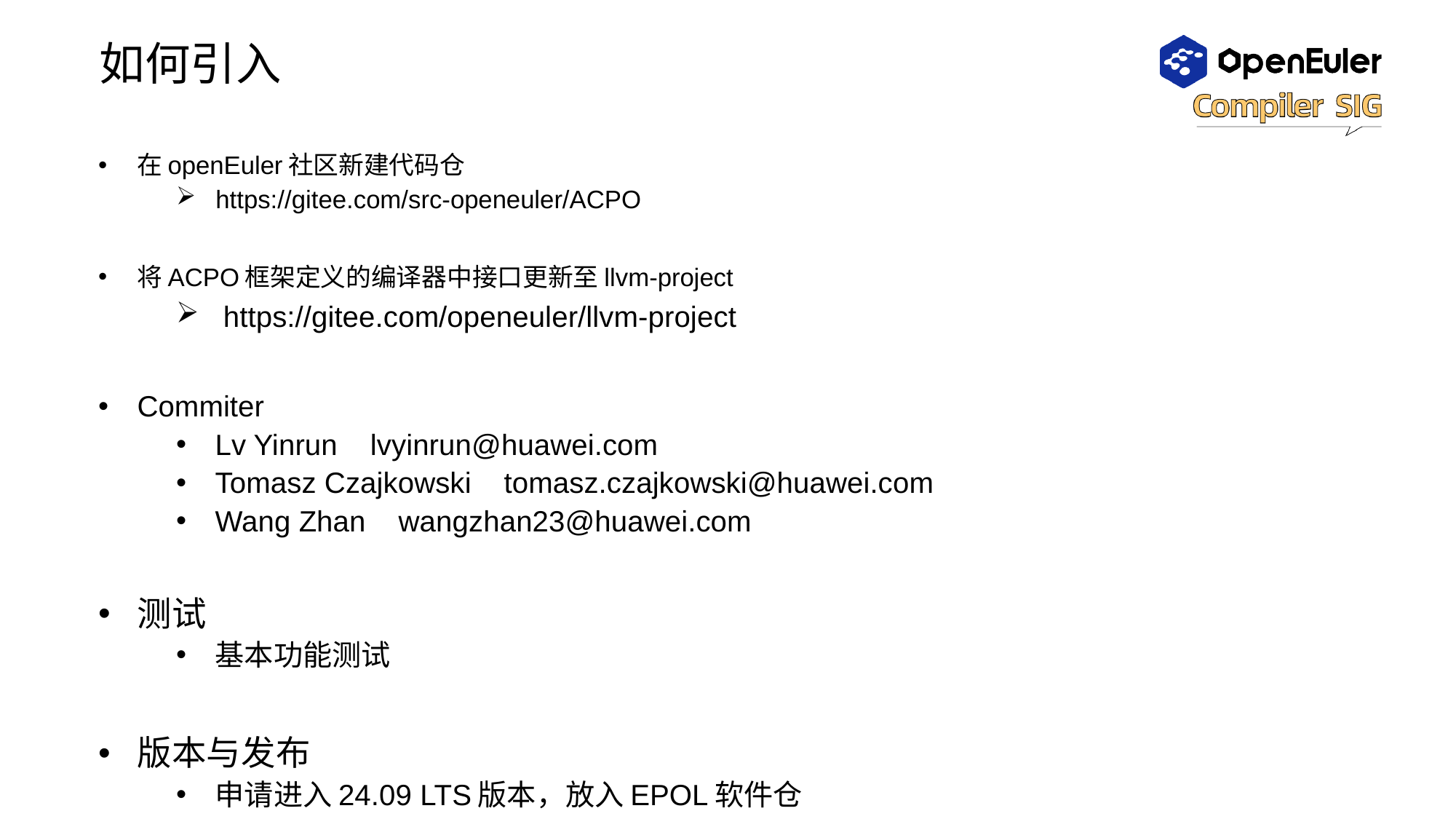

# 如何引入
在openEuler社区新建代码仓
 https://gitee.com/src-openeuler/ACPO

将ACPO框架定义的编译器中接口更新至llvm-project
 https://gitee.com/openeuler/llvm-project

Commiter
Lv Yinrun    lvyinrun@huawei.com
Tomasz Czajkowski    tomasz.czajkowski@huawei.com
Wang Zhan    wangzhan23@huawei.com

测试
基本功能测试

版本与发布
申请进入24.09 LTS版本，放入EPOL软件仓